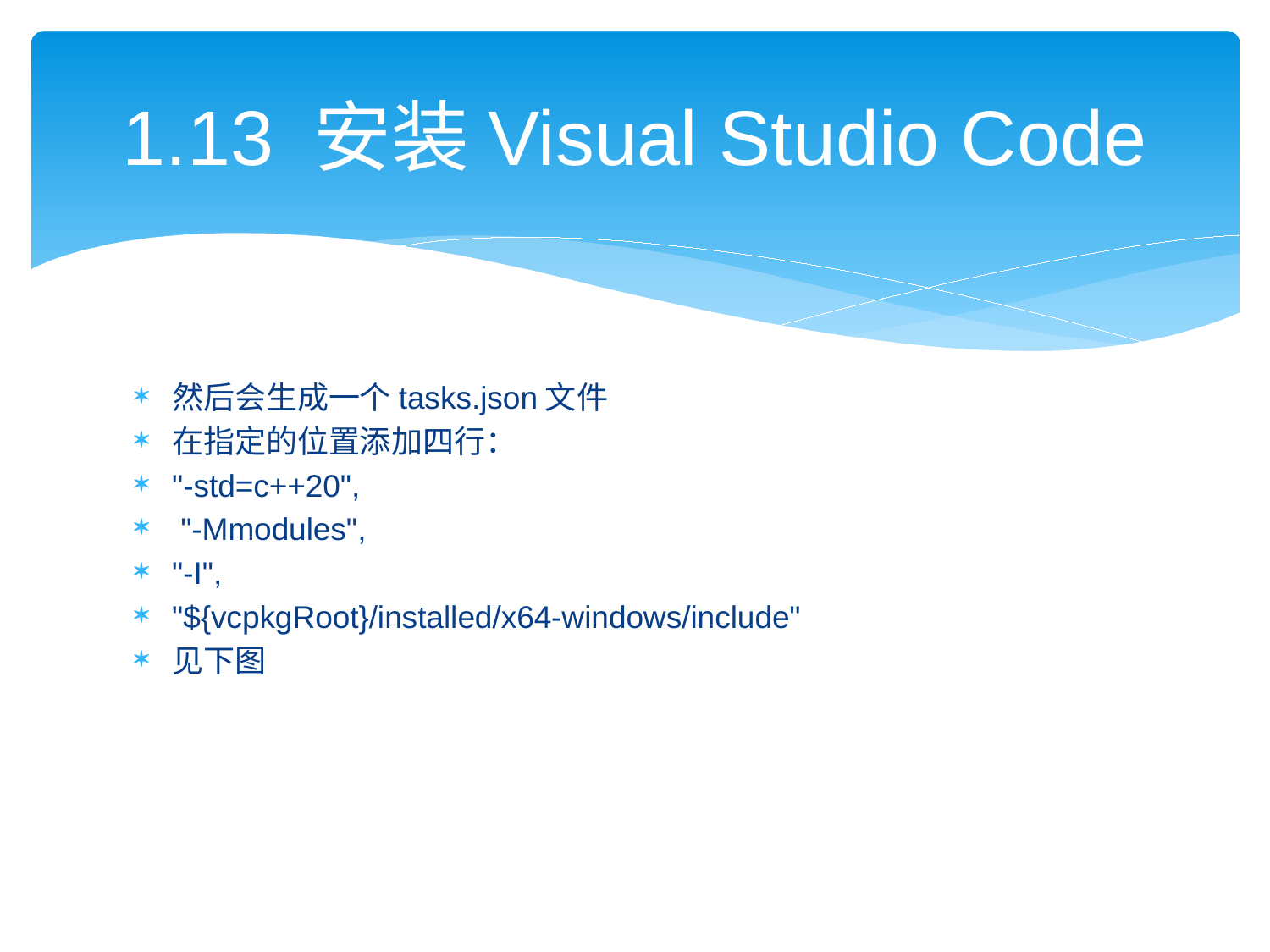

# 1.13 安装Visual Studio Code
然后会生成一个tasks.json文件
在指定的位置添加四行：
"-std=c++20",
 "-Mmodules",
"-I",
"${vcpkgRoot}/installed/x64-windows/include"
见下图